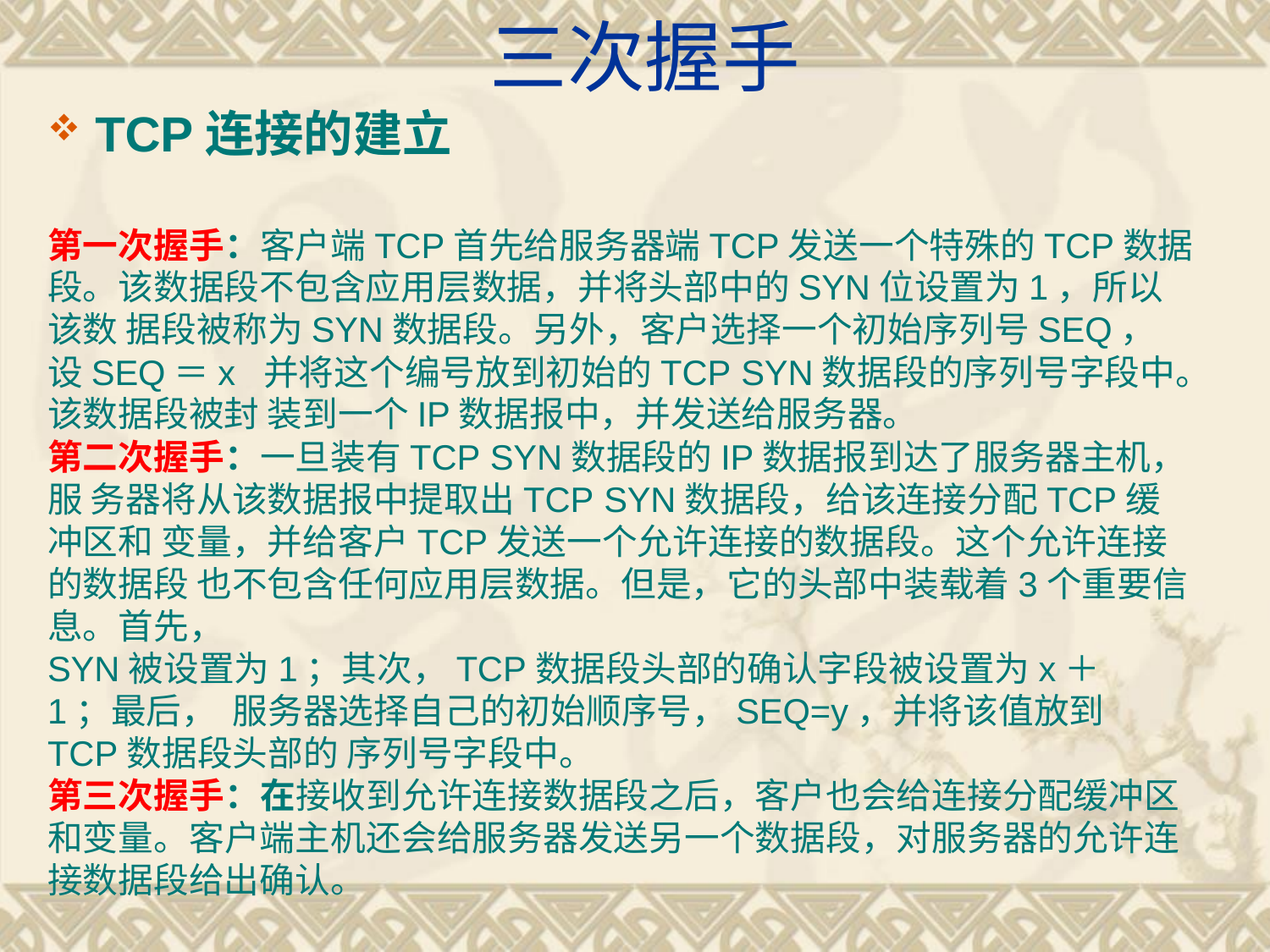

# 三次握手
TCP连接的建立

第一次握手：客户端TCP首先给服务器端TCP发送一个特殊的TCP数据
段。该数据段不包含应用层数据，并将头部中的SYN位设置为1，所以该数 据段被称为SYN数据段。另外，客户选择一个初始序列号SEQ，设SEQ＝x  并将这个编号放到初始的TCP SYN数据段的序列号字段中。该数据段被封 装到一个IP数据报中，并发送给服务器。
第二次握手：一旦装有TCP SYN数据段的IP数据报到达了服务器主机，服 务器将从该数据报中提取出TCP SYN数据段，给该连接分配TCP缓冲区和 变量，并给客户TCP发送一个允许连接的数据段。这个允许连接的数据段 也不包含任何应用层数据。但是，它的头部中装载着3个重要信息。首先，
SYN被设置为1；其次，TCP数据段头部的确认字段被设置为x＋1；最后，  服务器选择自己的初始顺序号，SEQ=y，并将该值放到TCP数据段头部的 序列号字段中。
第三次握手：在接收到允许连接数据段之后，客户也会给连接分配缓冲区 和变量。客户端主机还会给服务器发送另一个数据段，对服务器的允许连 接数据段给出确认。